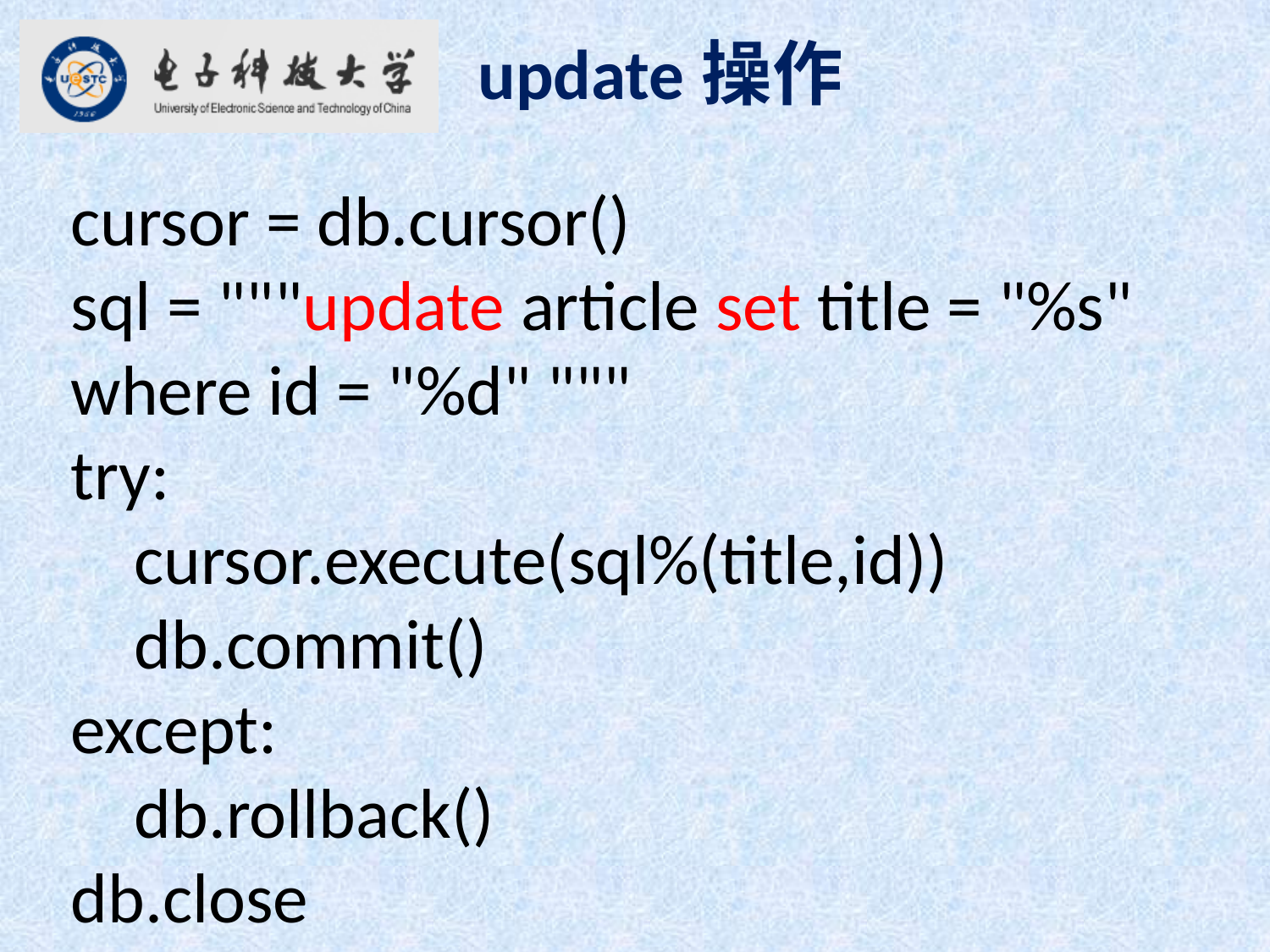

update操作
   cursor = db.cursor()
sql = """update article set title = "%s" where id = "%d" """
try:
    cursor.execute(sql%(title,id))
    db.commit()
except:
    db.rollback()
db.close